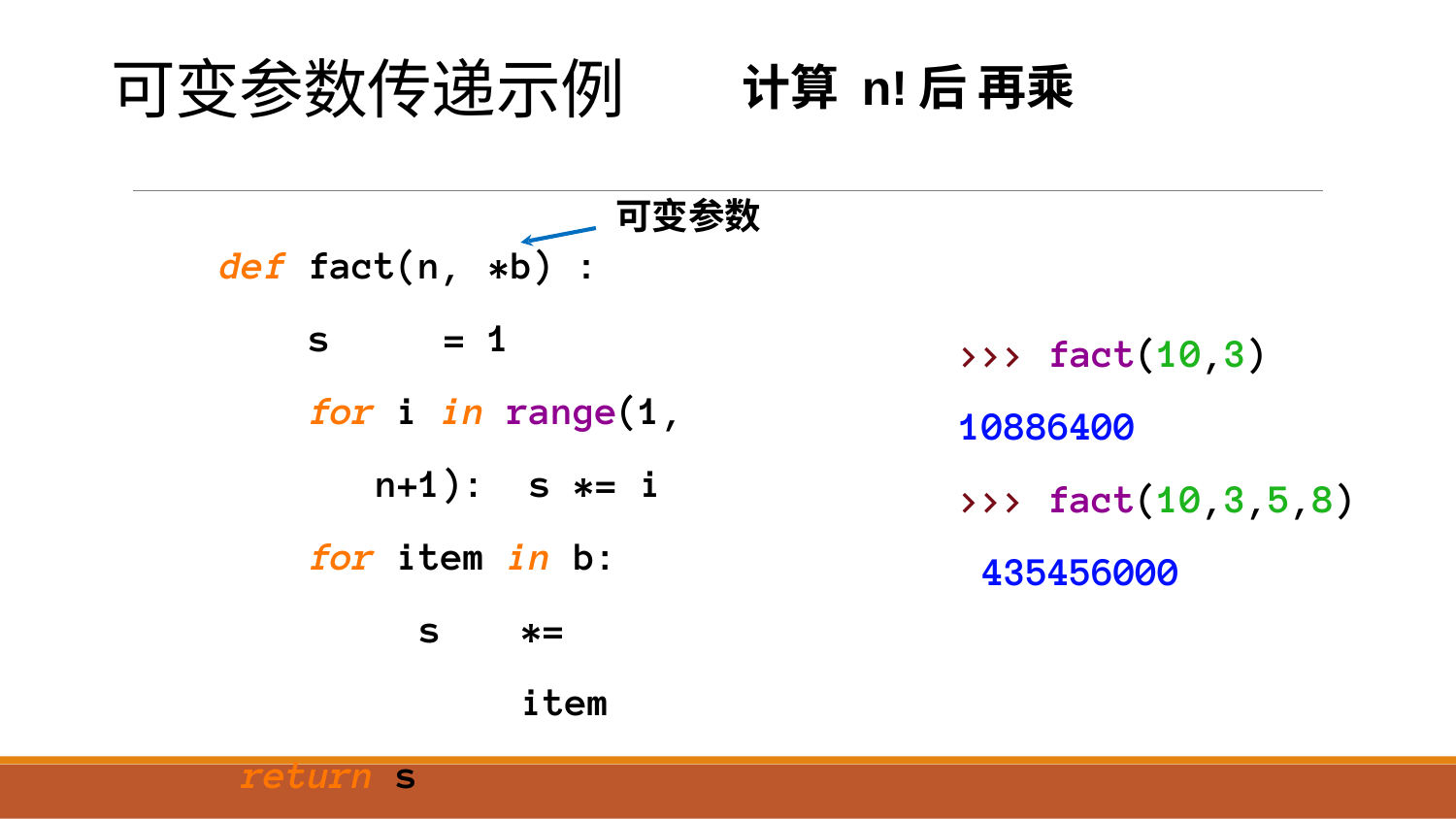

# 可变参数传递示例
计算 n!后 再乘
可变参数
def fact(n,	*b) :
s	=	1
for i in range(1,	n+1):  s *= i
for item in b:   s	*=	item
return s

>>> fact(10,3)
10886400
>>> fact(10,3,5,8)  435456000